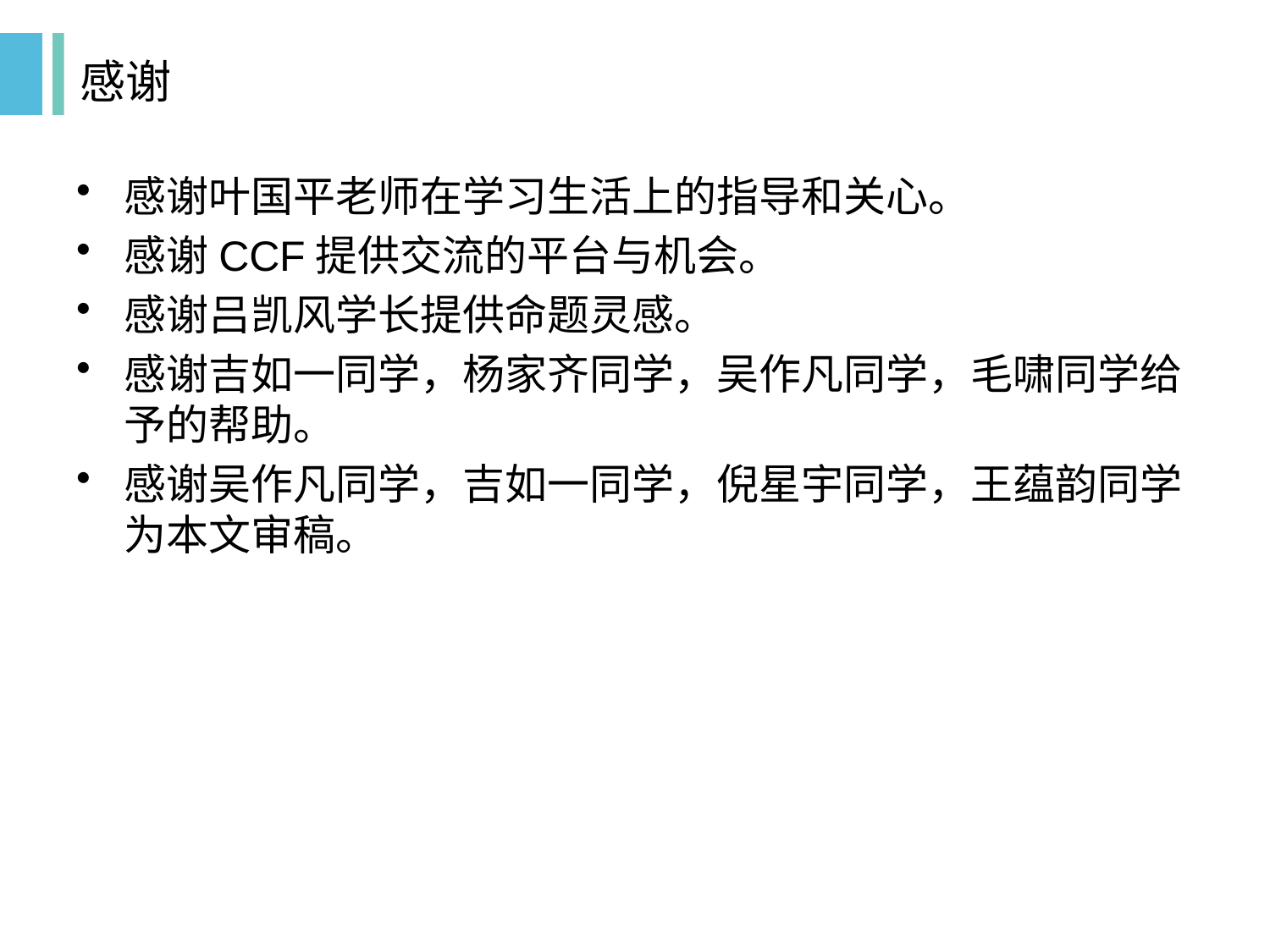

# 感谢
感谢叶国平老师在学习生活上的指导和关心。
感谢CCF提供交流的平台与机会。
感谢吕凯风学长提供命题灵感。
感谢吉如一同学，杨家齐同学，吴作凡同学，毛啸同学给予的帮助。
感谢吴作凡同学，吉如一同学，倪星宇同学，王蕴韵同学为本文审稿。